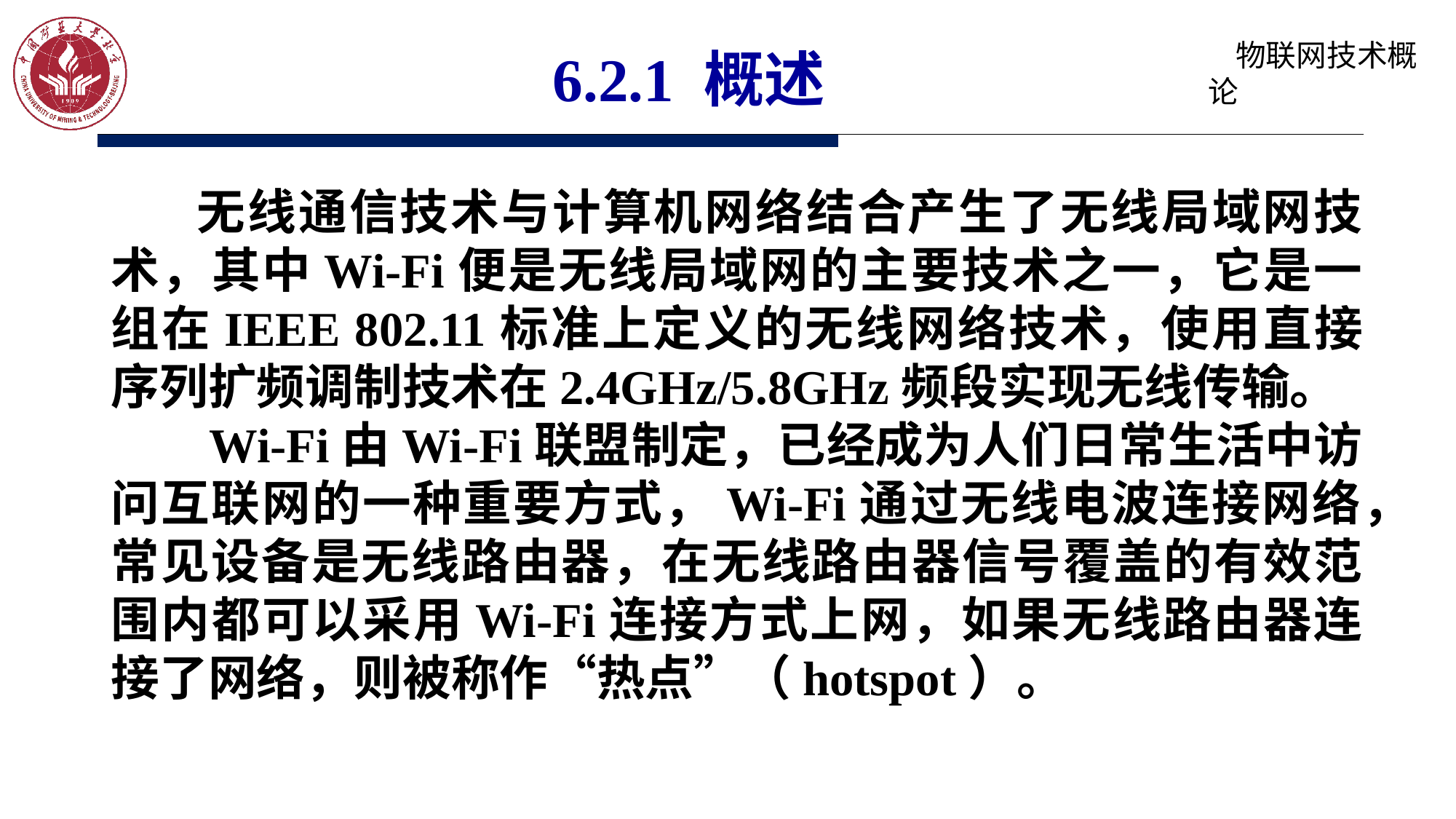

# 6.2.1 概述
无线通信技术与计算机网络结合产生了无线局域网技术，其中Wi-Fi便是无线局域网的主要技术之一，它是一组在IEEE 802.11标准上定义的无线网络技术，使用直接序列扩频调制技术在2.4GHz/5.8GHz频段实现无线传输。
 Wi-Fi由Wi-Fi联盟制定，已经成为人们日常生活中访问互联网的一种重要方式，Wi-Fi通过无线电波连接网络，常见设备是无线路由器，在无线路由器信号覆盖的有效范围内都可以采用Wi-Fi连接方式上网，如果无线路由器连接了网络，则被称作“热点”（hotspot）。